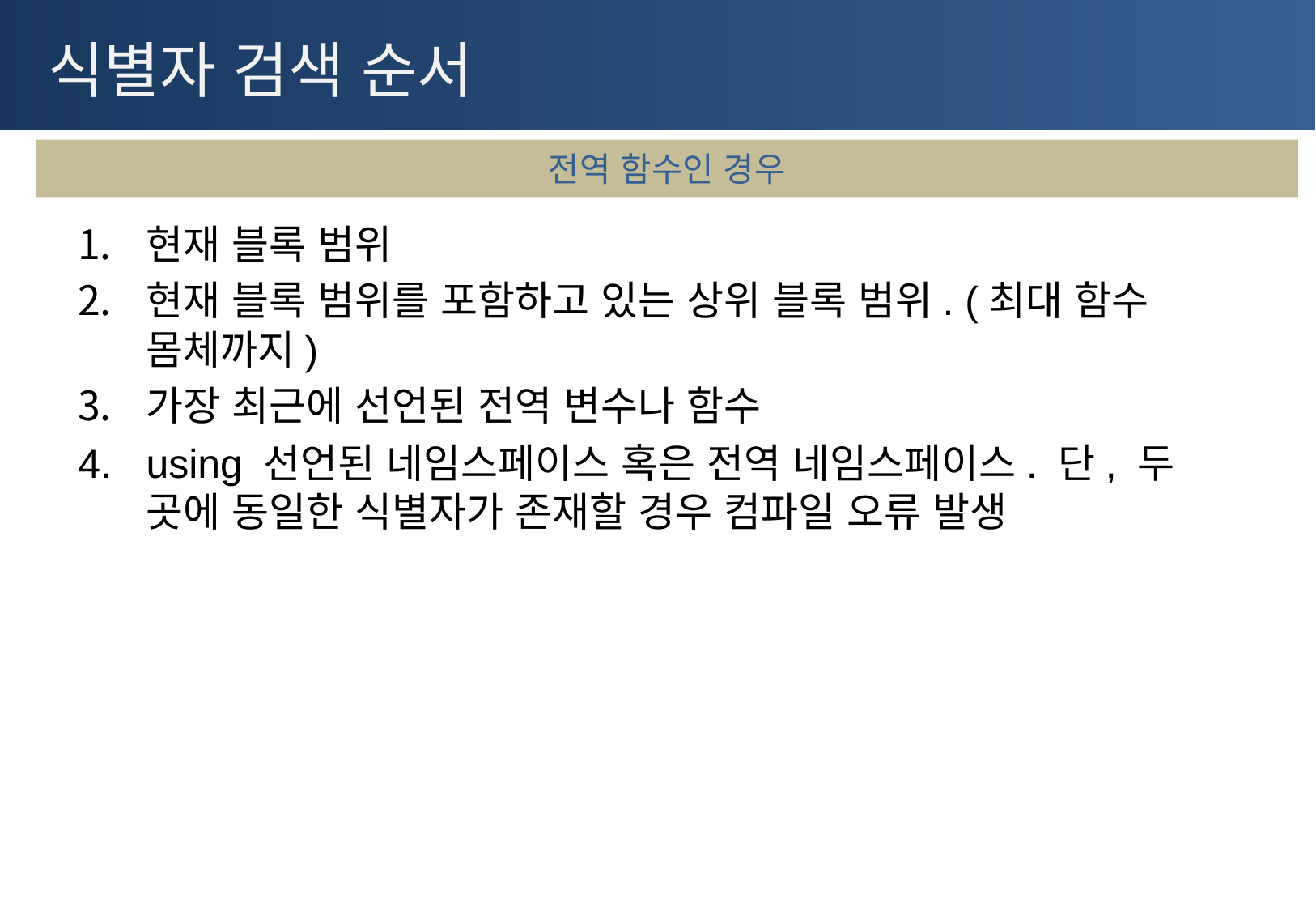

# 식별자 검색 순서
전역 함수인 경우
현재 블록 범위
현재 블록 범위를 포함하고 있는 상위 블록 범위. (최대 함수 몸체까지)
가장 최근에 선언된 전역 변수나 함수
using 선언된 네임스페이스 혹은 전역 네임스페이스. 단, 두 곳에 동일한 식별자가 존재할 경우 컴파일 오류 발생